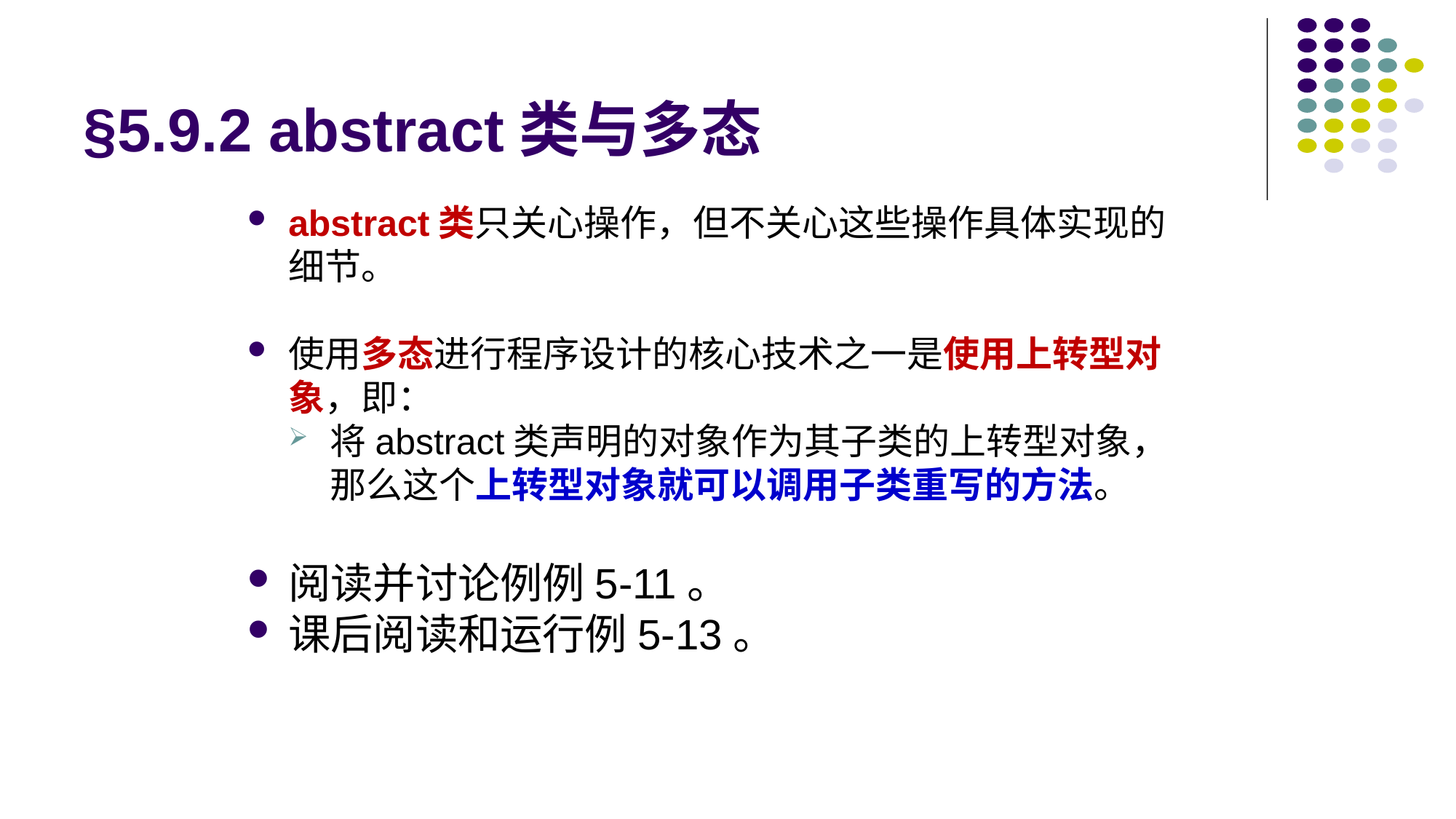

# §5.9.2 abstract类与多态
abstract类只关心操作，但不关心这些操作具体实现的细节。

使用多态进行程序设计的核心技术之一是使用上转型对象，即：
将abstract类声明的对象作为其子类的上转型对象，那么这个上转型对象就可以调用子类重写的方法。

阅读并讨论例例5-11。
课后阅读和运行例5-13。
76